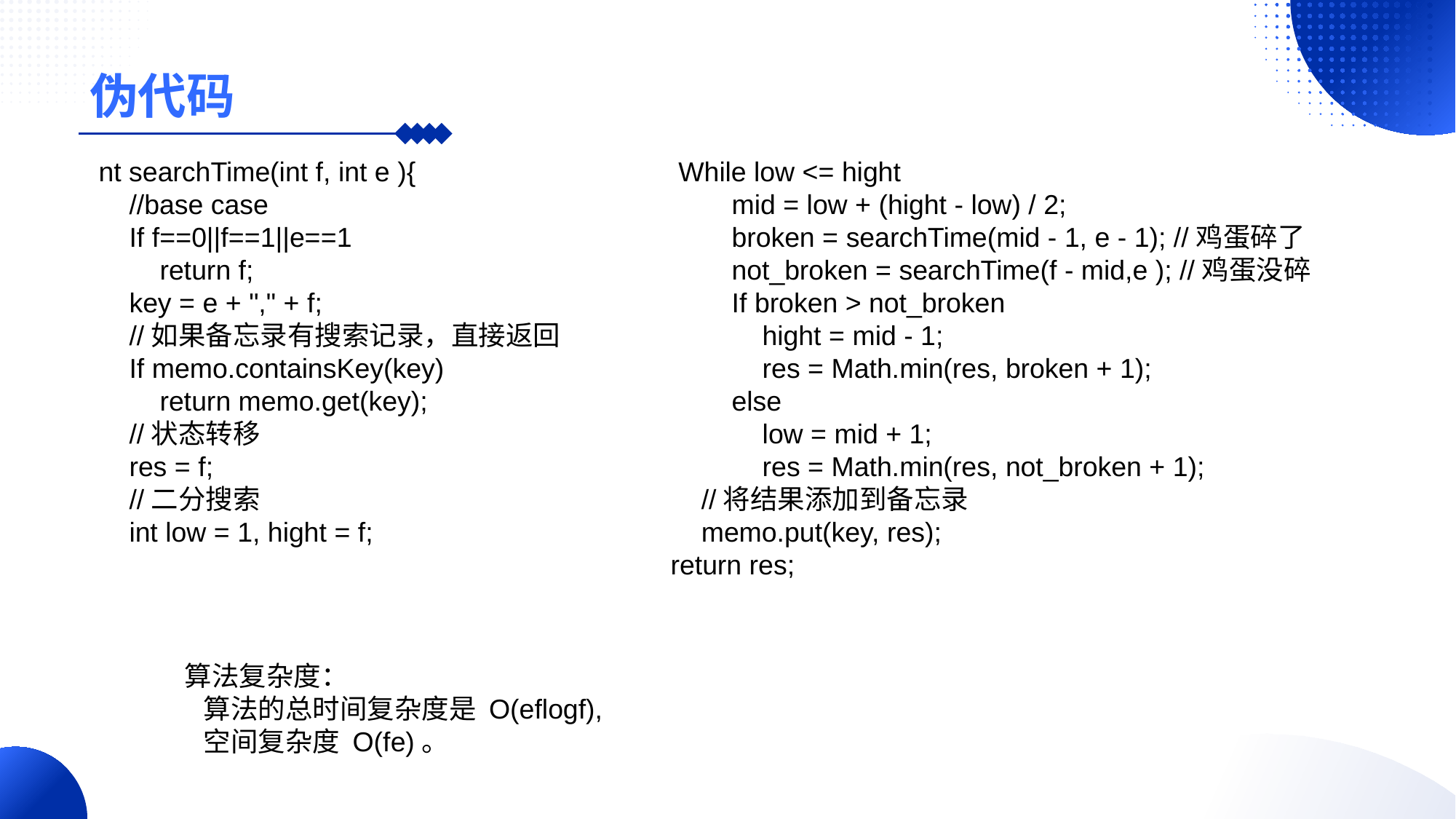

# 伪代码
nt searchTime(int f, int e ){
    //base case
    If f==0||f==1||e==1
        return f;
    key = e + "," + f;
    //如果备忘录有搜索记录，直接返回
    If memo.containsKey(key)
        return memo.get(key);
    //状态转移
    res = f;
    //二分搜索
    int low = 1, hight = f;

 While low <= hight
        mid = low + (hight - low) / 2;
        broken = searchTime(mid - 1, e - 1); //鸡蛋碎了
        not_broken = searchTime(f - mid,e ); //鸡蛋没碎
        If broken > not_broken
            hight = mid - 1;
            res = Math.min(res, broken + 1);
        else
            low = mid + 1;
            res = Math.min(res, not_broken + 1);
    //将结果添加到备忘录
    memo.put(key, res);
return res;
算法复杂度：
  算法的总时间复杂度是 O(eflogf),
  空间复杂度 O(fe)。